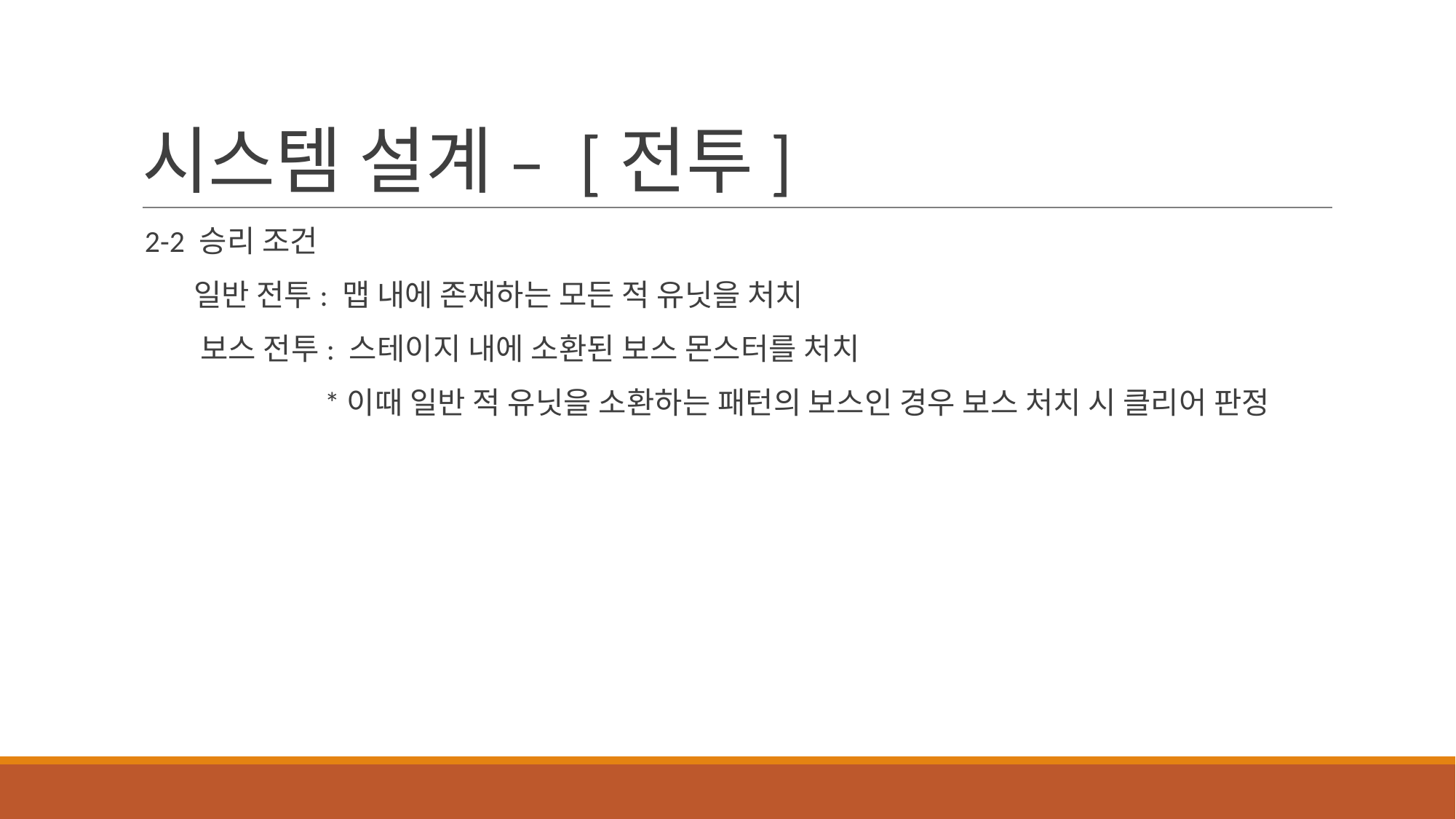

# 시스템 설계 – [전투]
  2-2 승리 조건
        일반 전투: 맵 내에 존재하는 모든 적 유닛을 처치
         보스 전투: 스테이지 내에 소환된 보스 몬스터를 처치
                            *이때 일반 적 유닛을 소환하는 패턴의 보스인 경우 보스 처치 시 클리어 판정